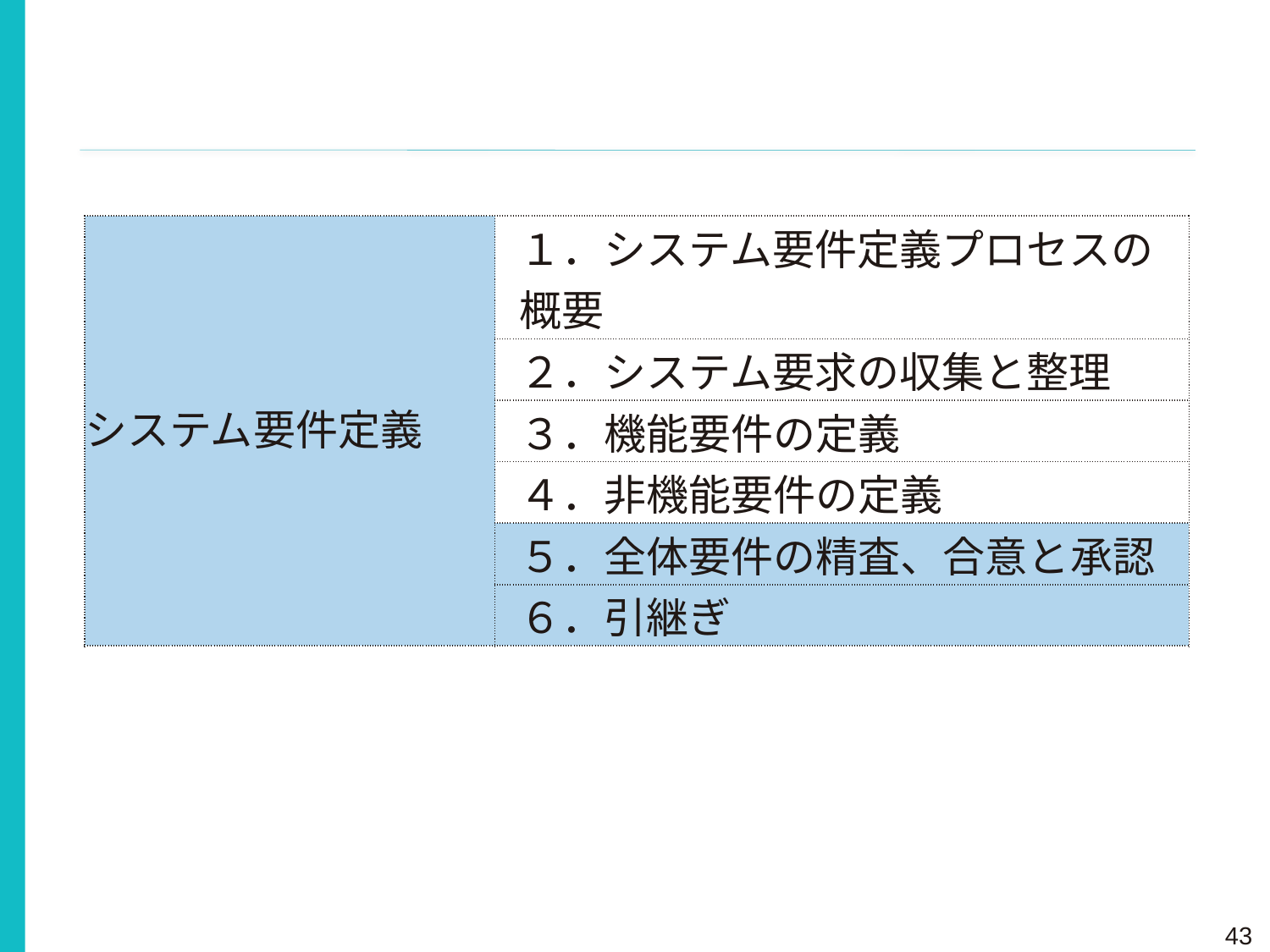

| システム要件定義 | １．システム要件定義プロセスの概要 |
| --- | --- |
|  | ２．システム要求の収集と整理 |
|  | ３．機能要件の定義 |
|  | ４．非機能要件の定義 |
|  | ５．全体要件の精査、合意と承認 |
|  | ６．引継ぎ |
43